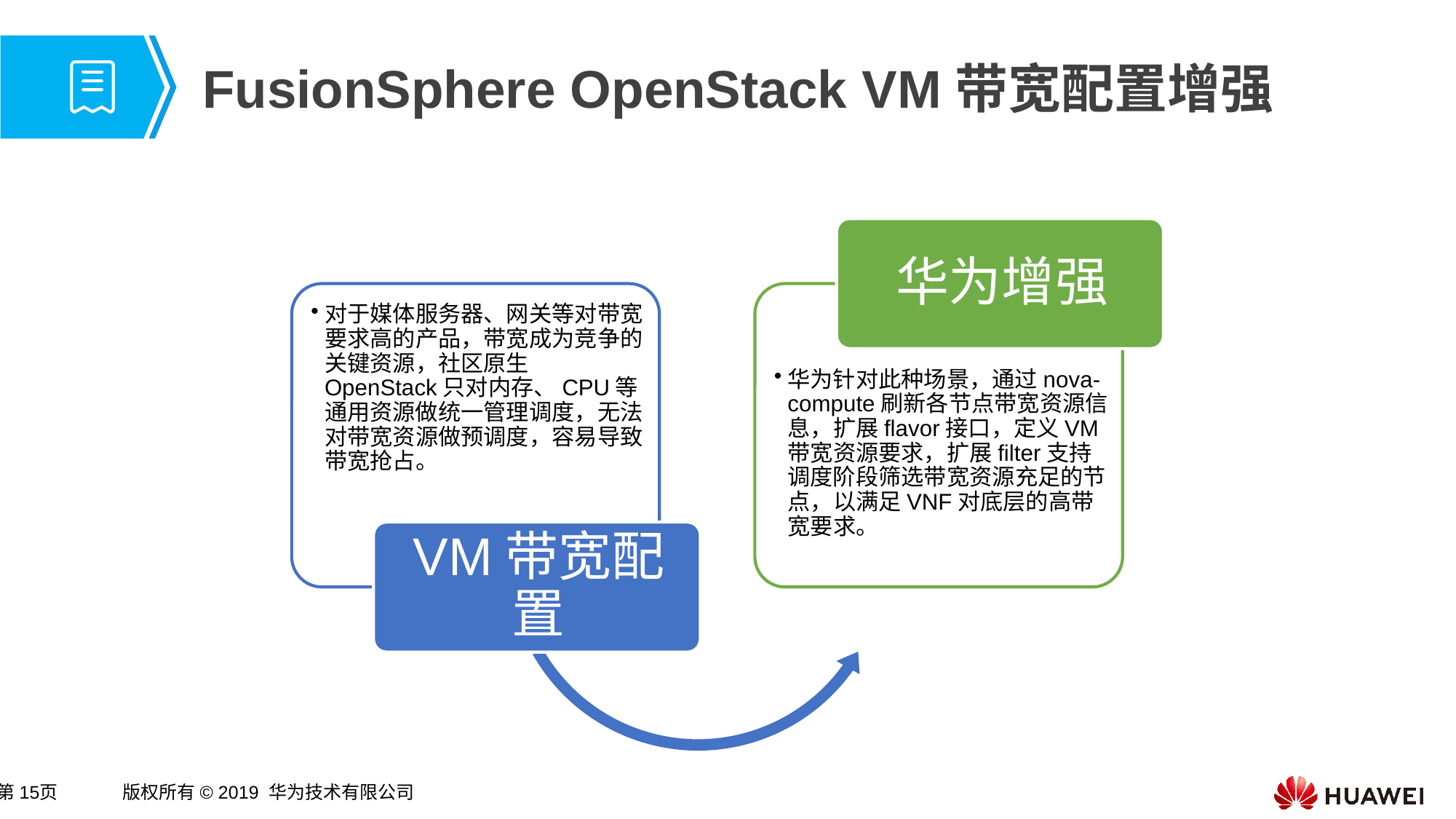

# FusionSphere OpenStack VM带宽配置增强
对于媒体服务器、网关等对带宽要求高的产品，带宽成为竞争的关键资源，社区原生OpenStack只对内存、CPU等通用资源做统一管理调度，无法对带宽资源做预调度，容易导致带宽抢占。
VM带宽配置
华为针对此种场景，通过nova-compute刷新各节点带宽资源信息，扩展flavor接口，定义VM带宽资源要求，扩展filter支持调度阶段筛选带宽资源充足的节点，以满足VNF对底层的高带宽要求。
华为增强